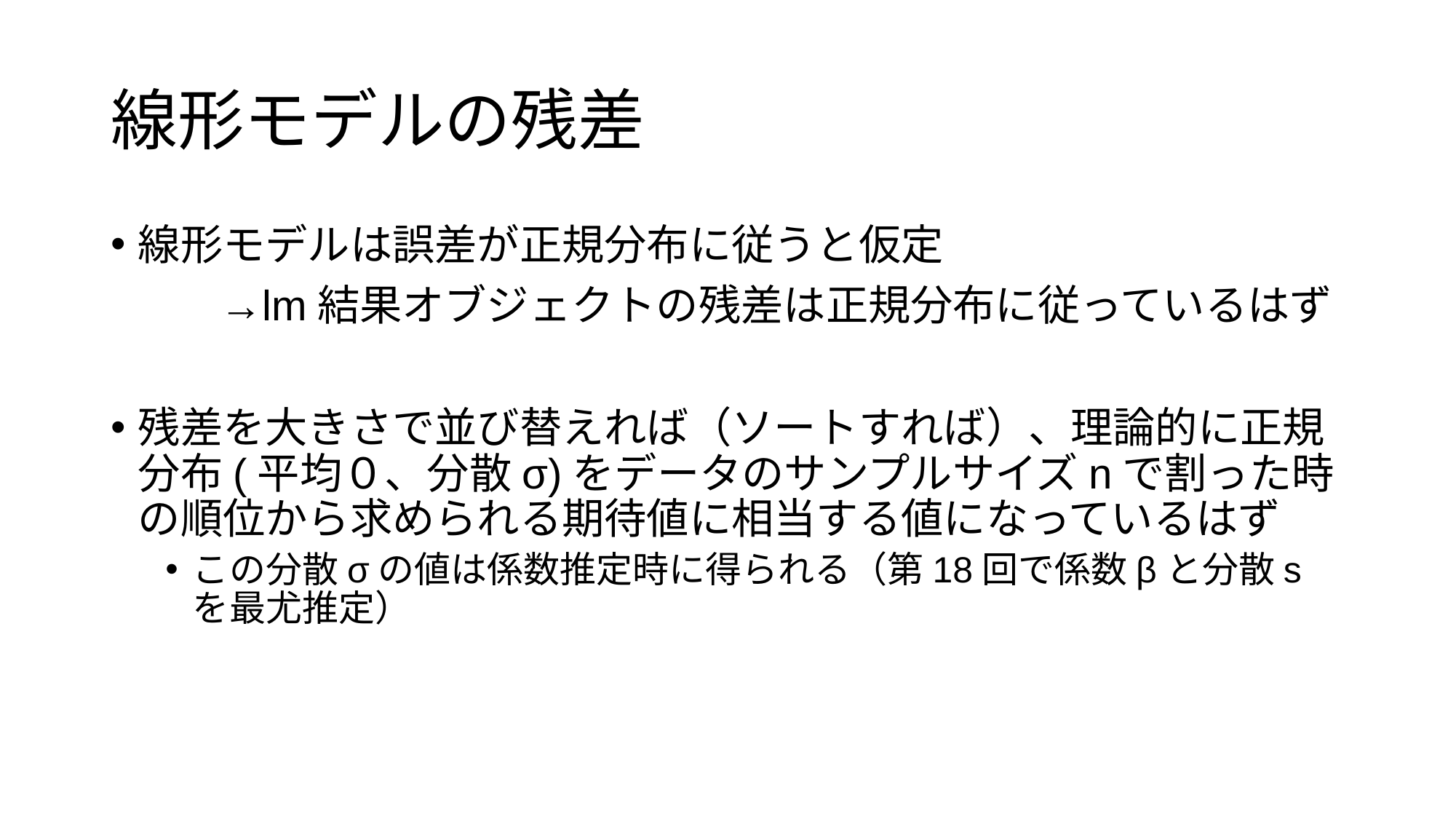

# 線形モデルの残差
線形モデルは誤差が正規分布に従うと仮定
	→lm結果オブジェクトの残差は正規分布に従っているはず

残差を大きさで並び替えれば（ソートすれば）、理論的に正規分布(平均０、分散σ)をデータのサンプルサイズnで割った時の順位から求められる期待値に相当する値になっているはず
この分散σの値は係数推定時に得られる（第18回で係数βと分散sを最尤推定）